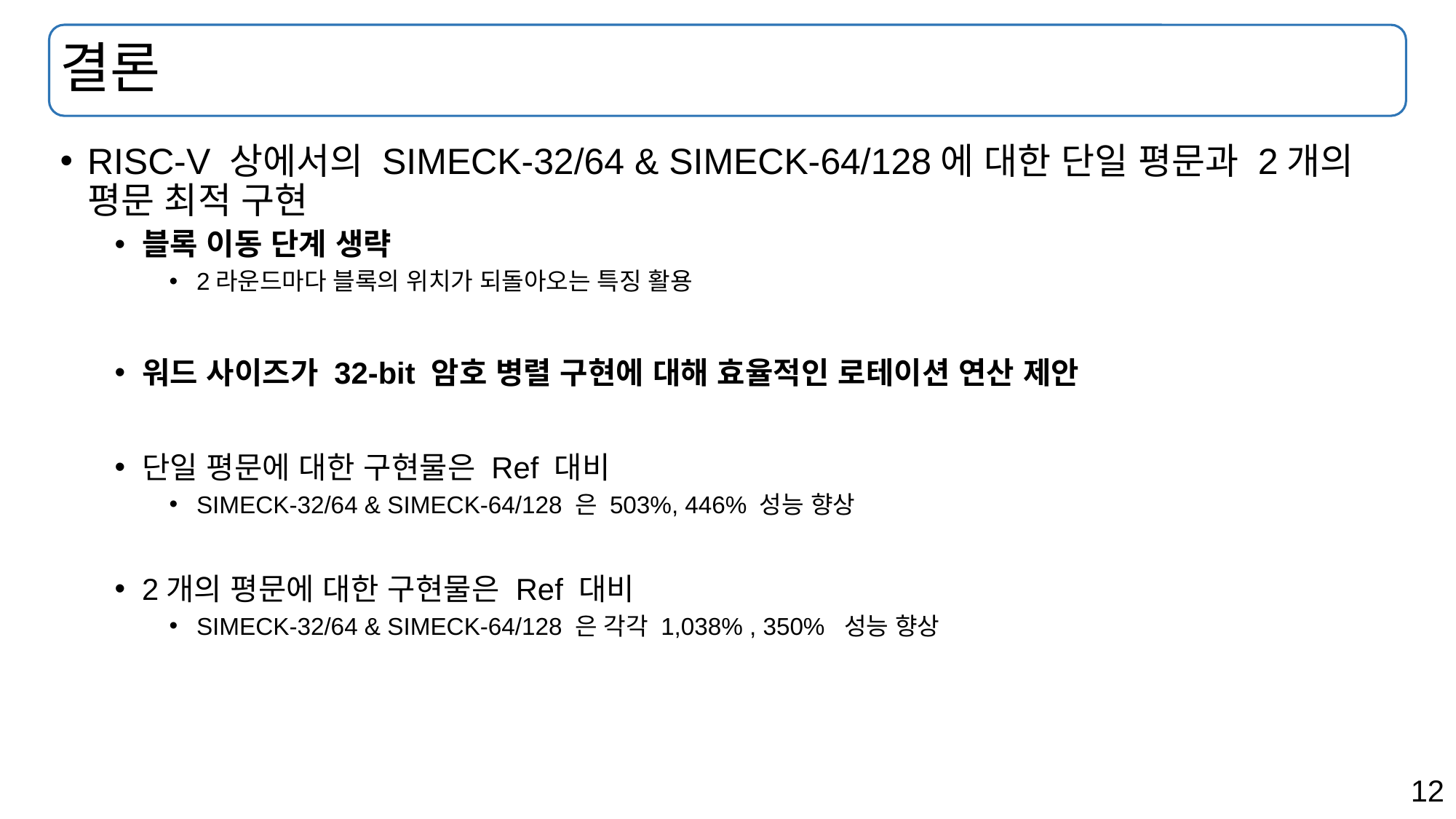

# 결론
RISC-V 상에서의 SIMECK-32/64 & SIMECK-64/128에 대한 단일 평문과 2개의 평문 최적 구현
블록 이동 단계 생략
2라운드마다 블록의 위치가 되돌아오는 특징 활용

워드 사이즈가 32-bit 암호 병렬 구현에 대해 효율적인 로테이션 연산 제안

단일 평문에 대한 구현물은 Ref 대비
SIMECK-32/64 & SIMECK-64/128 은 503%, 446% 성능 향상

2개의 평문에 대한 구현물은 Ref 대비
SIMECK-32/64 & SIMECK-64/128 은 각각 1,038% , 350%  성능 향상